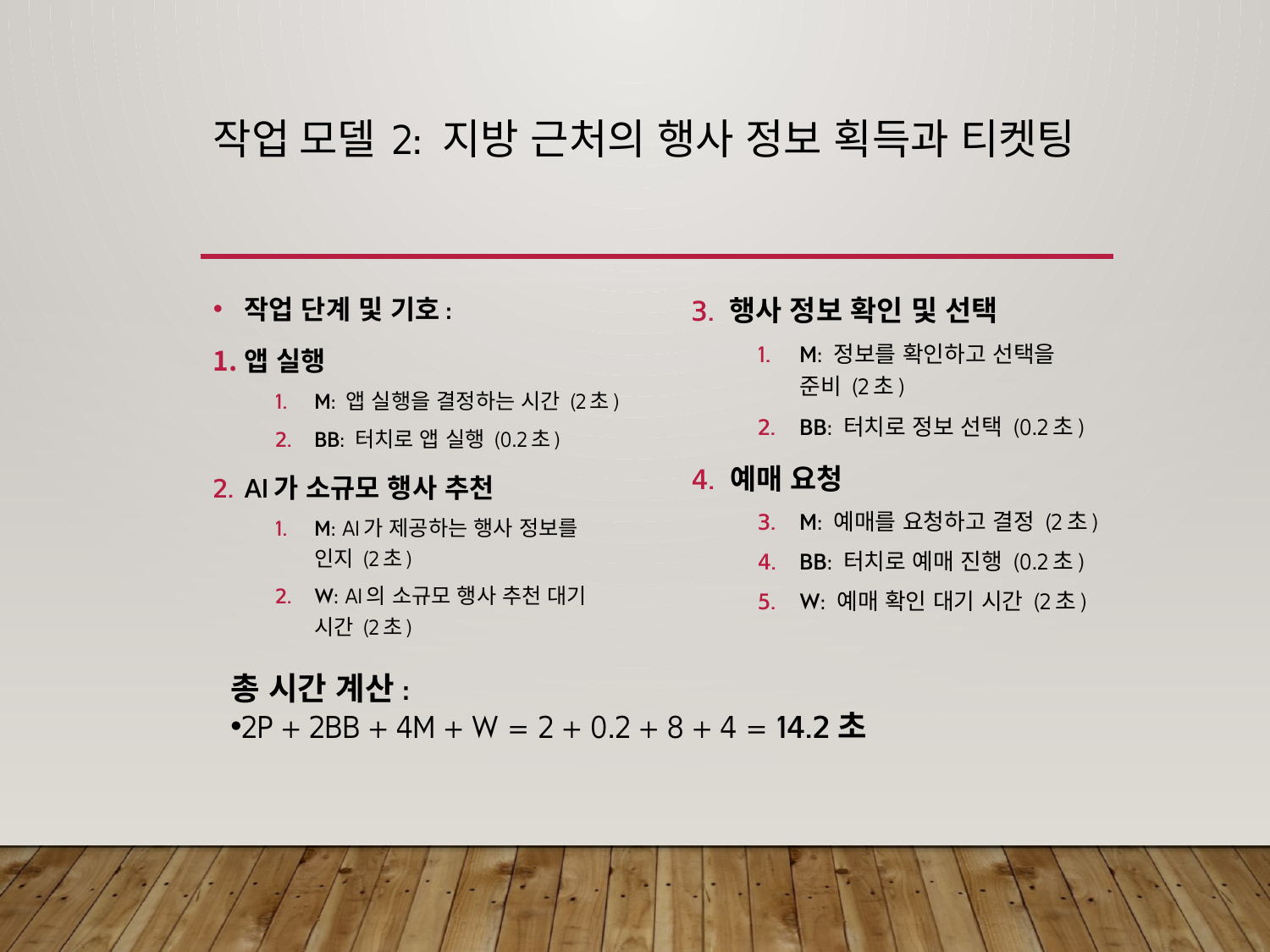

# 작업 모델 2: 지방 근처의 행사 정보 획득과 티켓팅
작업 단계 및 기호:
앱 실행
M: 앱 실행을 결정하는 시간 (2초)
BB: 터치로 앱 실행 (0.2초)
AI가 소규모 행사 추천
M: AI가 제공하는 행사 정보를 인지 (2초)
W: AI의 소규모 행사 추천 대기 시간 (2초)

3. 행사 정보 확인 및 선택
M: 정보를 확인하고 선택을 준비 (2초)
BB: 터치로 정보 선택 (0.2초)
4. 예매 요청
M: 예매를 요청하고 결정 (2초)
BB: 터치로 예매 진행 (0.2초)
W: 예매 확인 대기 시간 (2초)

총 시간 계산:
2P + 2BB + 4M + W = 2 + 0.2 + 8 + 4 = 14.2초